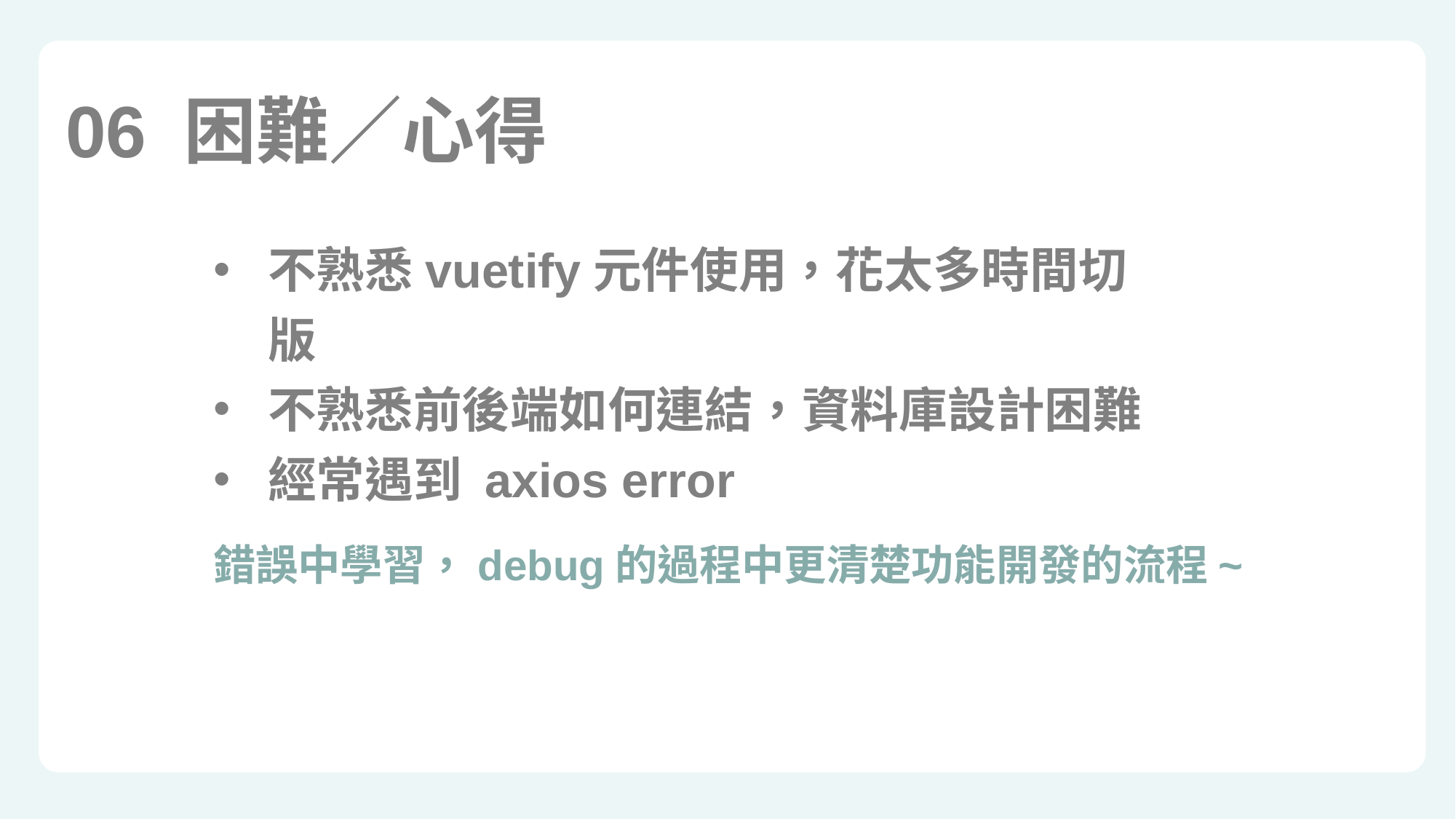

06 困難／心得
不熟悉vuetify元件使用，花太多時間切版
不熟悉前後端如何連結，資料庫設計困難
經常遇到 axios error
錯誤中學習，debug的過程中更清楚功能開發的流程~